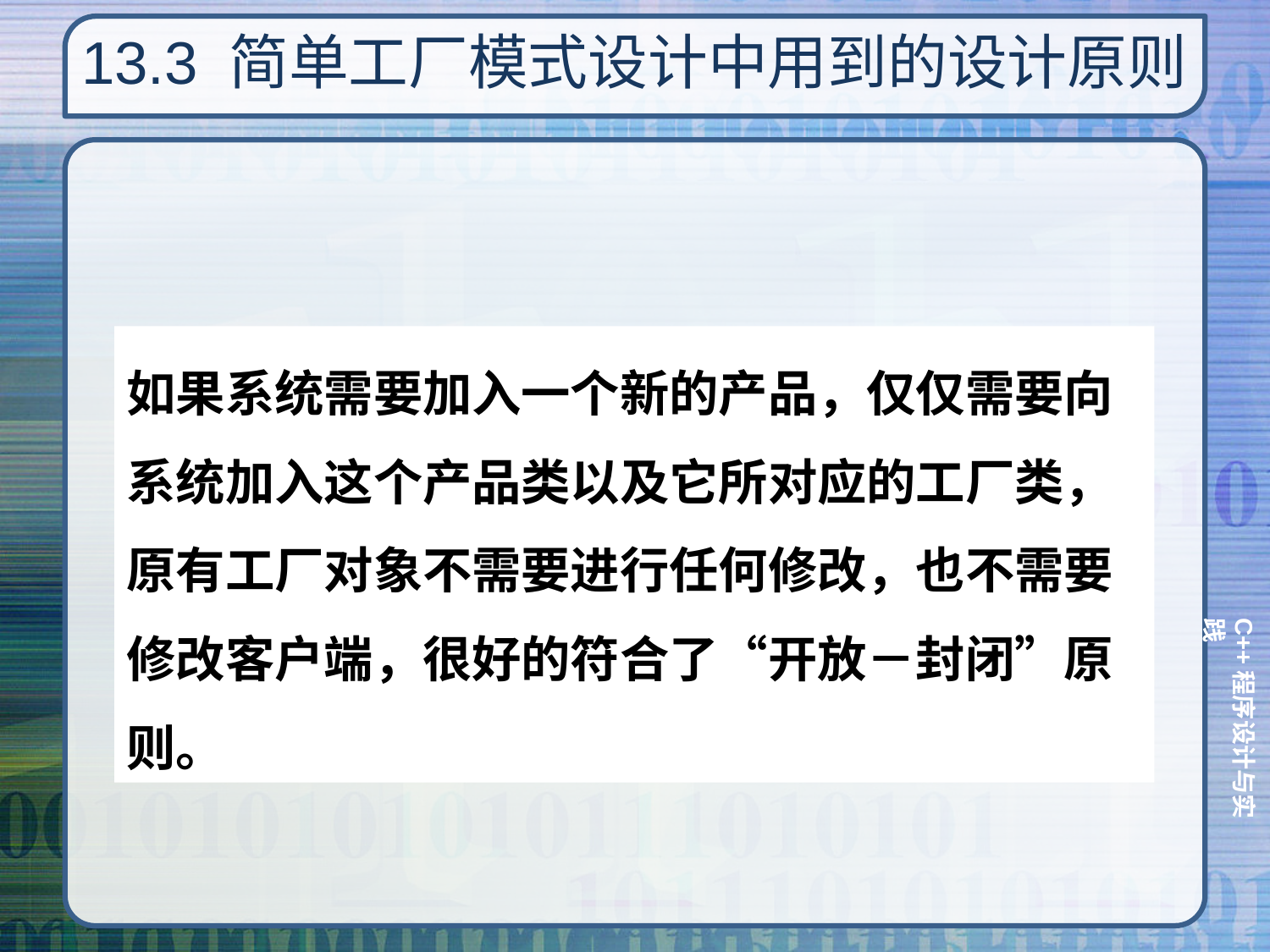

# 13.3 简单工厂模式设计中用到的设计原则
如果系统需要加入一个新的产品，仅仅需要向系统加入这个产品类以及它所对应的工厂类，原有工厂对象不需要进行任何修改，也不需要修改客户端，很好的符合了“开放－封闭”原则。